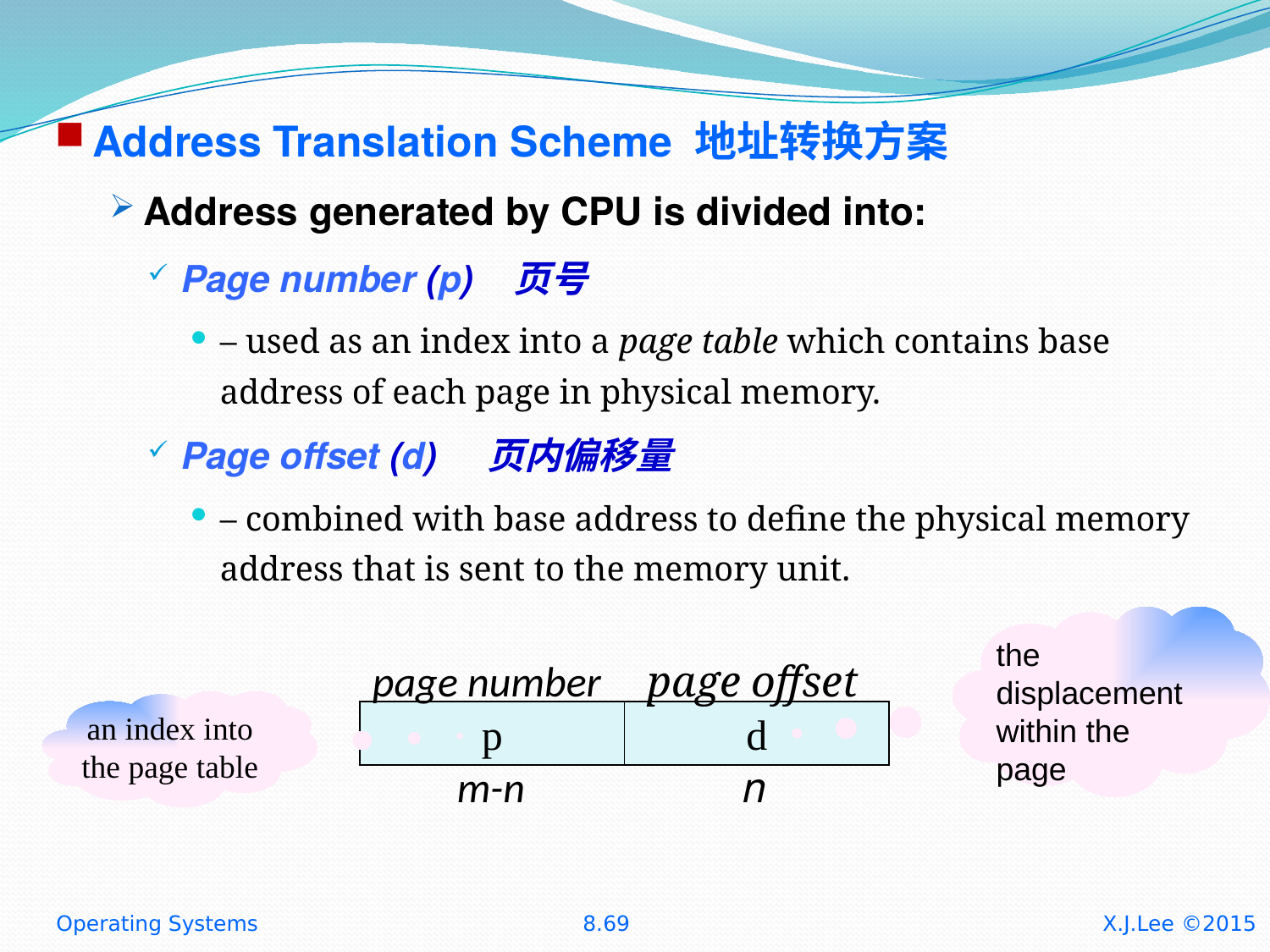

Address Translation Scheme 地址转换方案
Address generated by CPU is divided into:
Page number (p)   页号
– used as an index into a page table which contains base address of each page in physical memory.
Page offset (d)    页内偏移量
– combined with base address to define the physical memory address that is sent to the memory unit.
the displacement within the page
page number
page offset
p
d
m-n
n
an index into the page table
Operating Systems
8.69
X.J.Lee ©2015